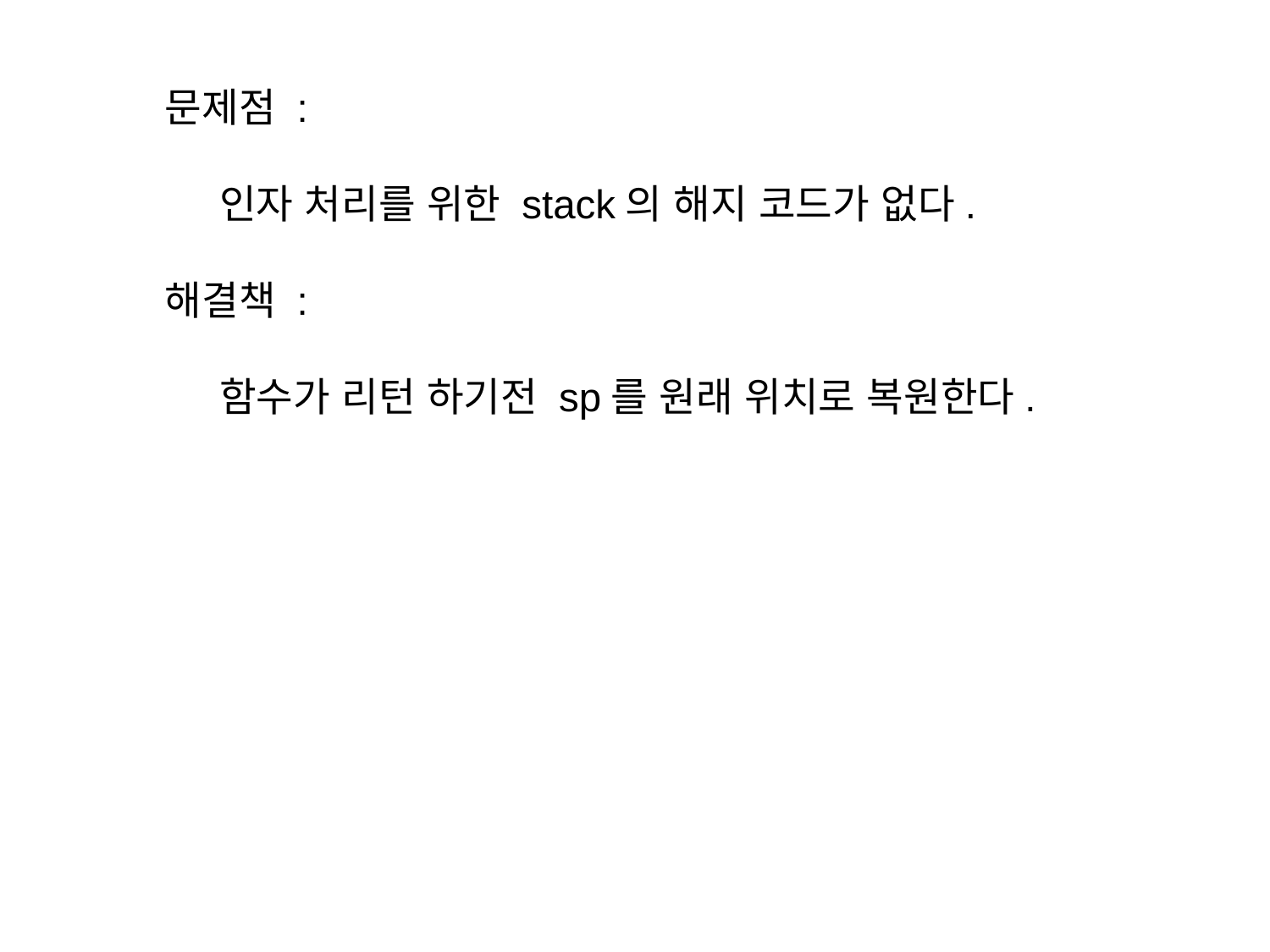

문제점 :

    인자 처리를 위한 stack의 해지 코드가 없다.

해결책 :

    함수가 리턴 하기전 sp를 원래 위치로 복원한다.